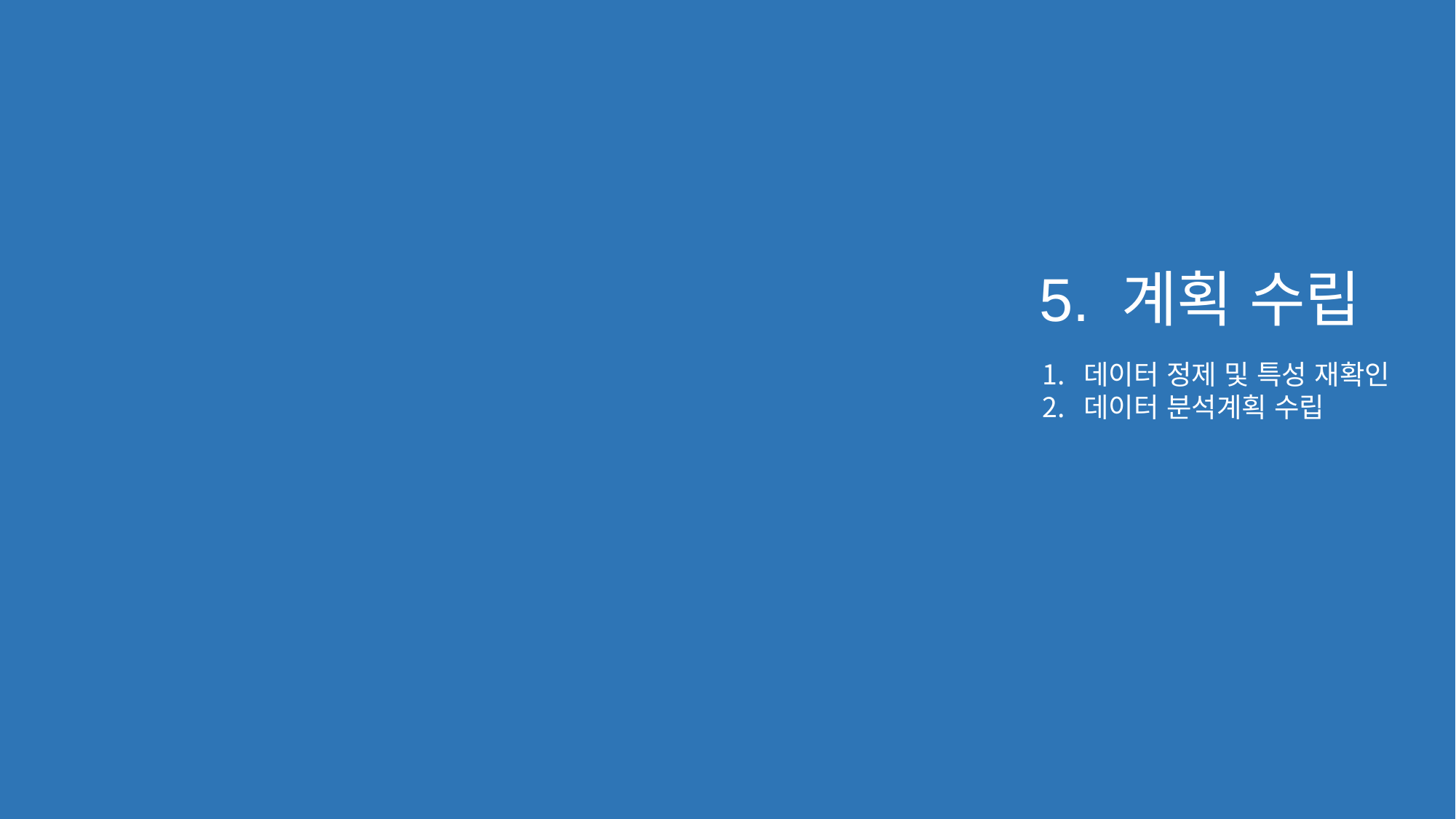

5. 계획 수립
데이터 정제 및 특성 재확인
데이터 분석계획 수립